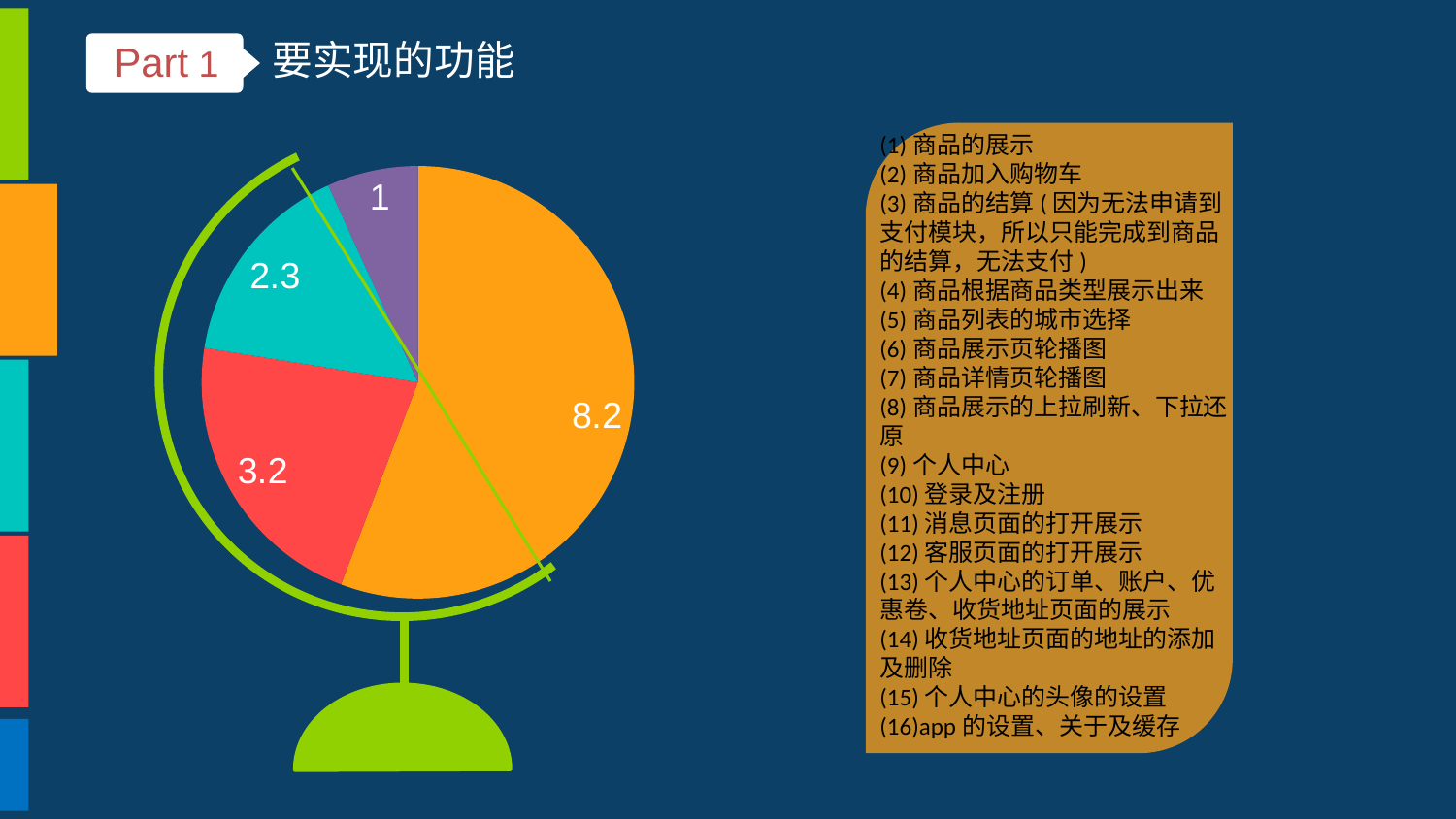

要实现的功能
Part 1

### Chart

| Category | 销售额 |
|---|---|
| TEXT1 | 8.2 |
| TEXT2 | 3.2 |
| TEXT3 | 2.3 |
| TEXT4 | 1.0 |
(1)商品的展示
(2)商品加入购物车
(3)商品的结算(因为无法申请到支付模块，所以只能完成到商品的结算，无法支付)
(4)商品根据商品类型展示出来
(5)商品列表的城市选择
(6)商品展示页轮播图
(7)商品详情页轮播图
(8)商品展示的上拉刷新、下拉还原
(9)个人中心
(10)登录及注册
(11)消息页面的打开展示
(12)客服页面的打开展示
(13)个人中心的订单、账户、优惠卷、收货地址页面的展示
(14)收货地址页面的地址的添加及删除
(15)个人中心的头像的设置
(16)app的设置、关于及缓存